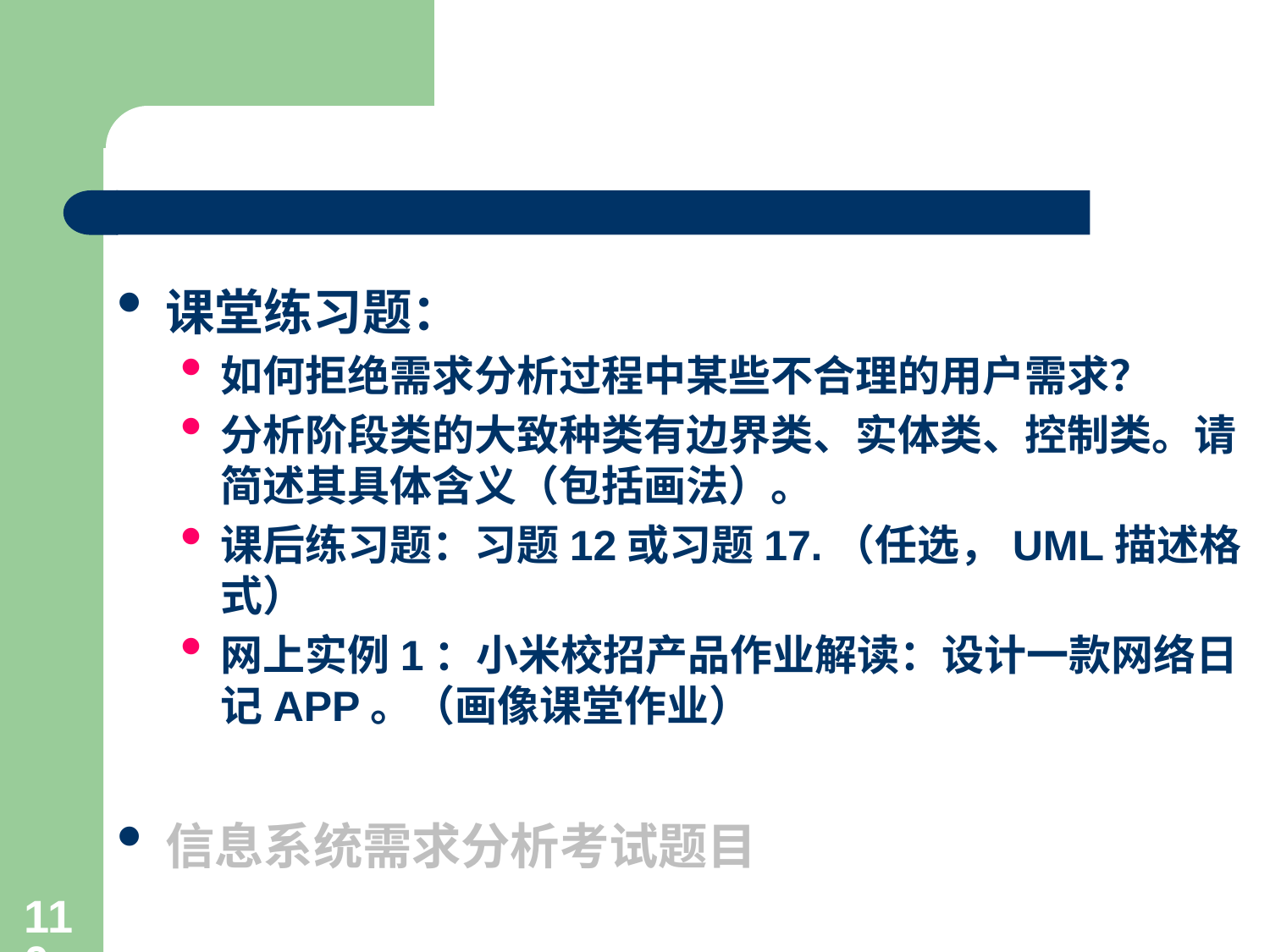

#
课堂练习题：
如何拒绝需求分析过程中某些不合理的用户需求？
分析阶段类的大致种类有边界类、实体类、控制类。请简述其具体含义（包括画法）。
课后练习题：习题12或习题17.（任选，UML描述格式）
网上实例1：小米校招产品作业解读：设计一款网络日记APP。（画像课堂作业）

信息系统需求分析考试题目
110